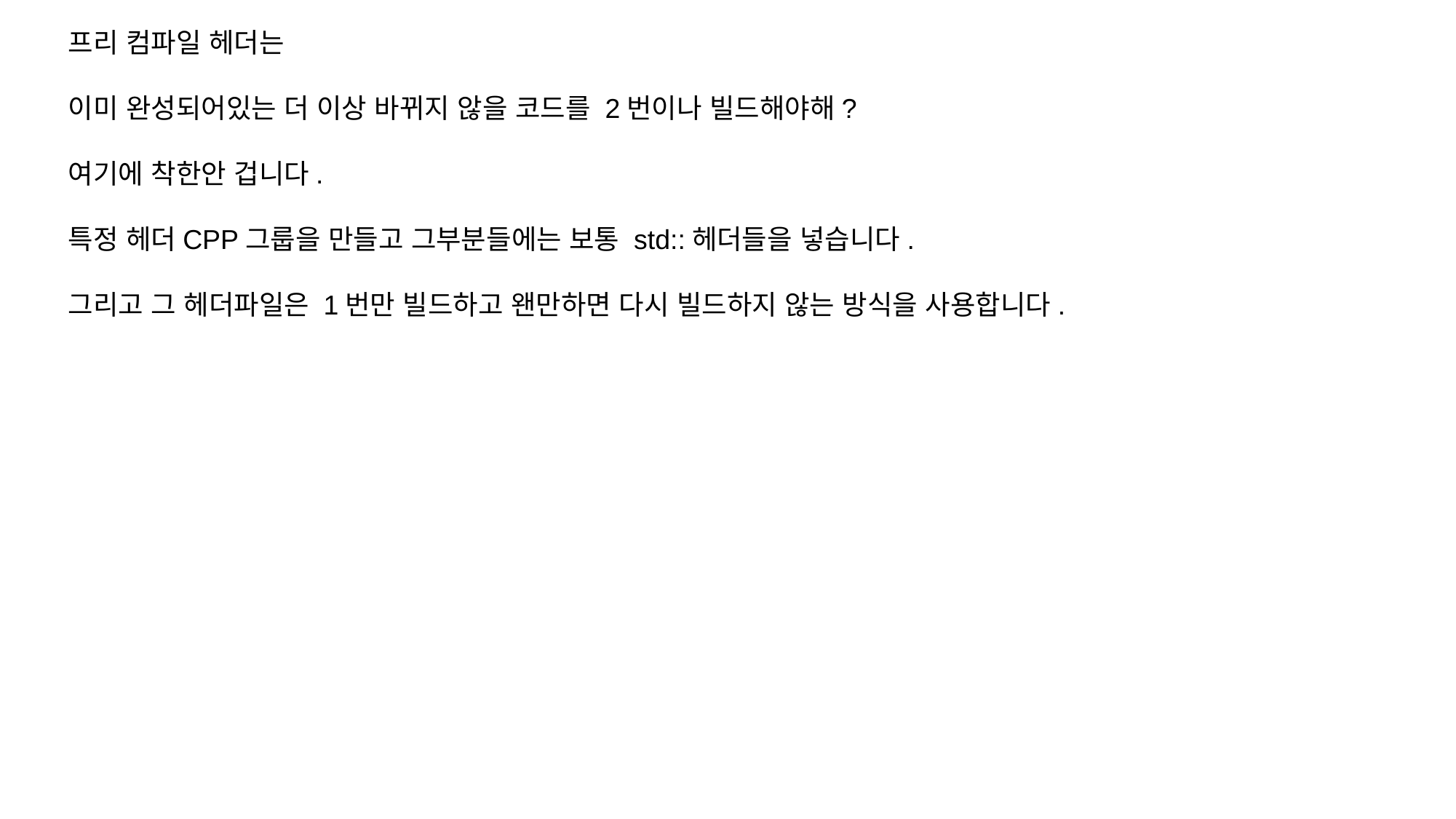

프리 컴파일 헤더는

이미 완성되어있는 더 이상 바뀌지 않을 코드를 2번이나 빌드해야해?

여기에 착한안 겁니다.

특정 헤더CPP그룹을 만들고 그부분들에는 보통 std::헤더들을 넣습니다.

그리고 그 헤더파일은 1번만 빌드하고 왠만하면 다시 빌드하지 않는 방식을 사용합니다.